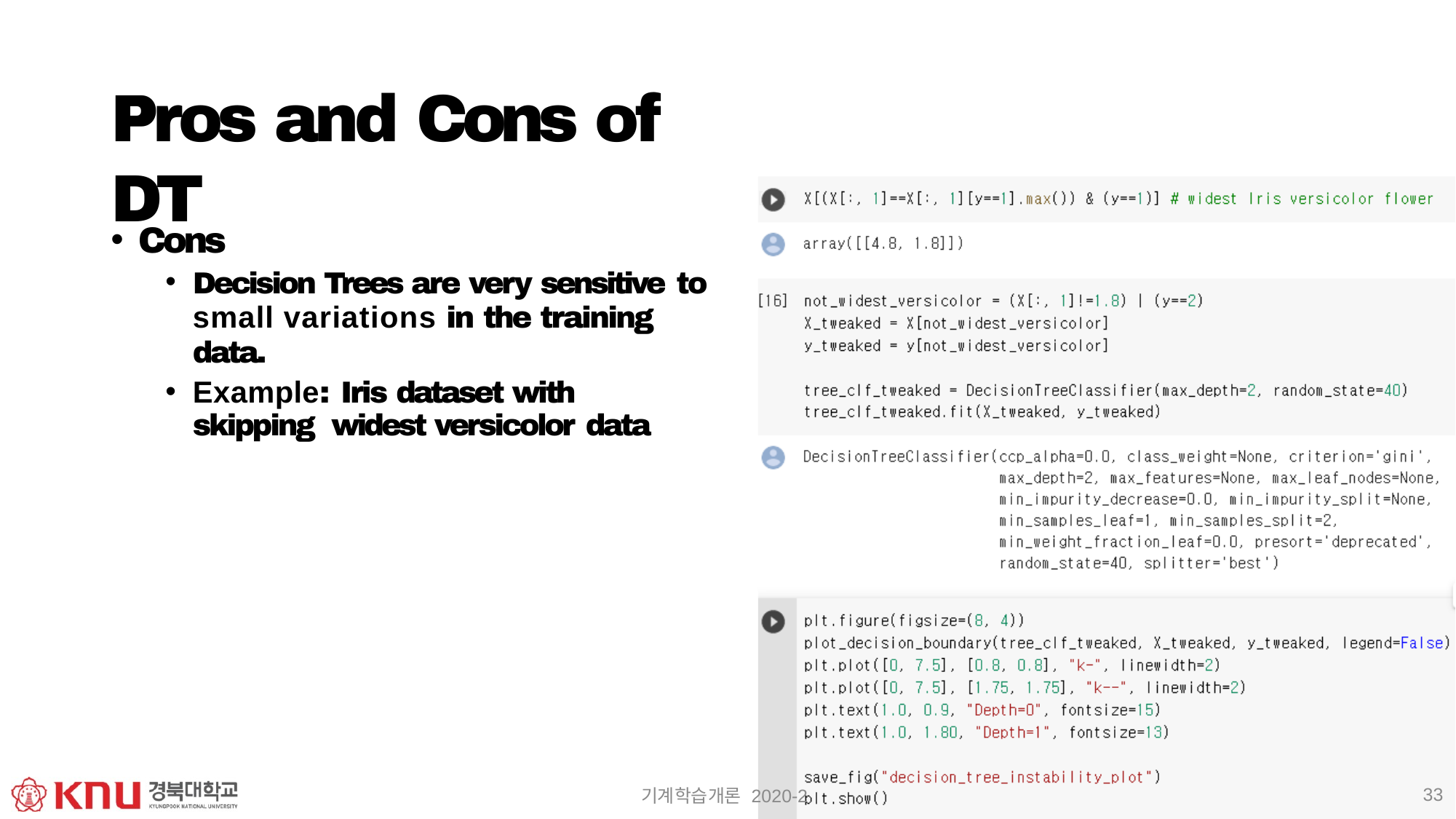

# Pros and Cons of DT

Cons
Decision Trees are very sensitive to
small variations in the training data.
Example: Iris dataset with skipping  widest versicolor data
33
기계학습개론 2020-2